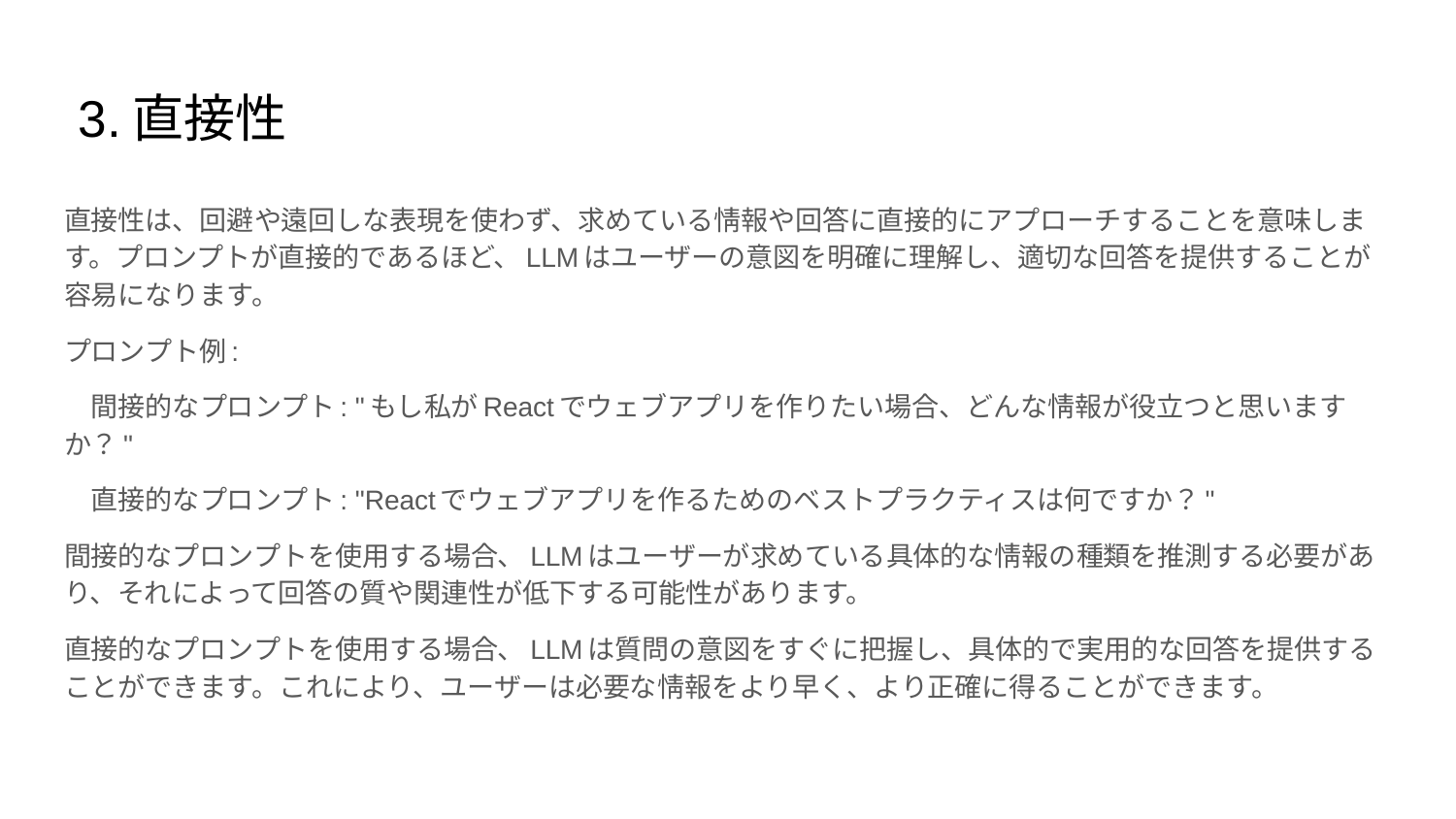

# 3.直接性
直接性は、回避や遠回しな表現を使わず、求めている情報や回答に直接的にアプローチすることを意味します。プロンプトが直接的であるほど、LLMはユーザーの意図を明確に理解し、適切な回答を提供することが容易になります。
プロンプト例:
　間接的なプロンプト: "もし私がReactでウェブアプリを作りたい場合、どんな情報が役立つと思いますか？"
　直接的なプロンプト: "Reactでウェブアプリを作るためのベストプラクティスは何ですか？"
間接的なプロンプトを使用する場合、LLMはユーザーが求めている具体的な情報の種類を推測する必要があり、それによって回答の質や関連性が低下する可能性があります。
直接的なプロンプトを使用する場合、LLMは質問の意図をすぐに把握し、具体的で実用的な回答を提供することができます。これにより、ユーザーは必要な情報をより早く、より正確に得ることができます。